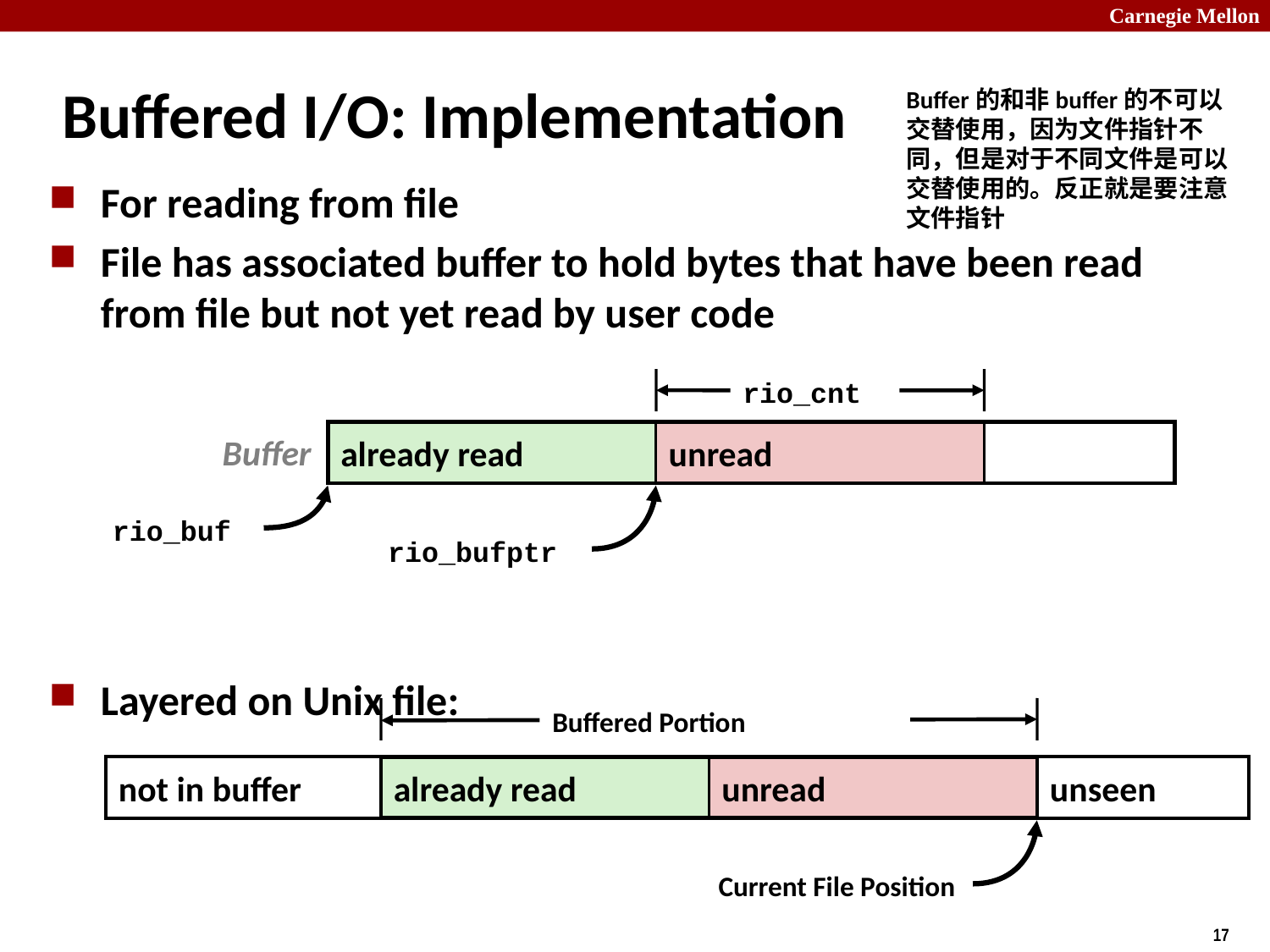

# Buffered I/O: Implementation
Buffer的和非buffer的不可以交替使用，因为文件指针不同，但是对于不同文件是可以交替使用的。反正就是要注意文件指针
For reading from file
File has associated buffer to hold bytes that have been read from file but not yet read by user code

Layered on Unix file:

rio_cnt

already read

unread
Buffer

rio_buf
rio_bufptr

Buffered Portion

not in buffer
already read
unread
unseen

Current File Position